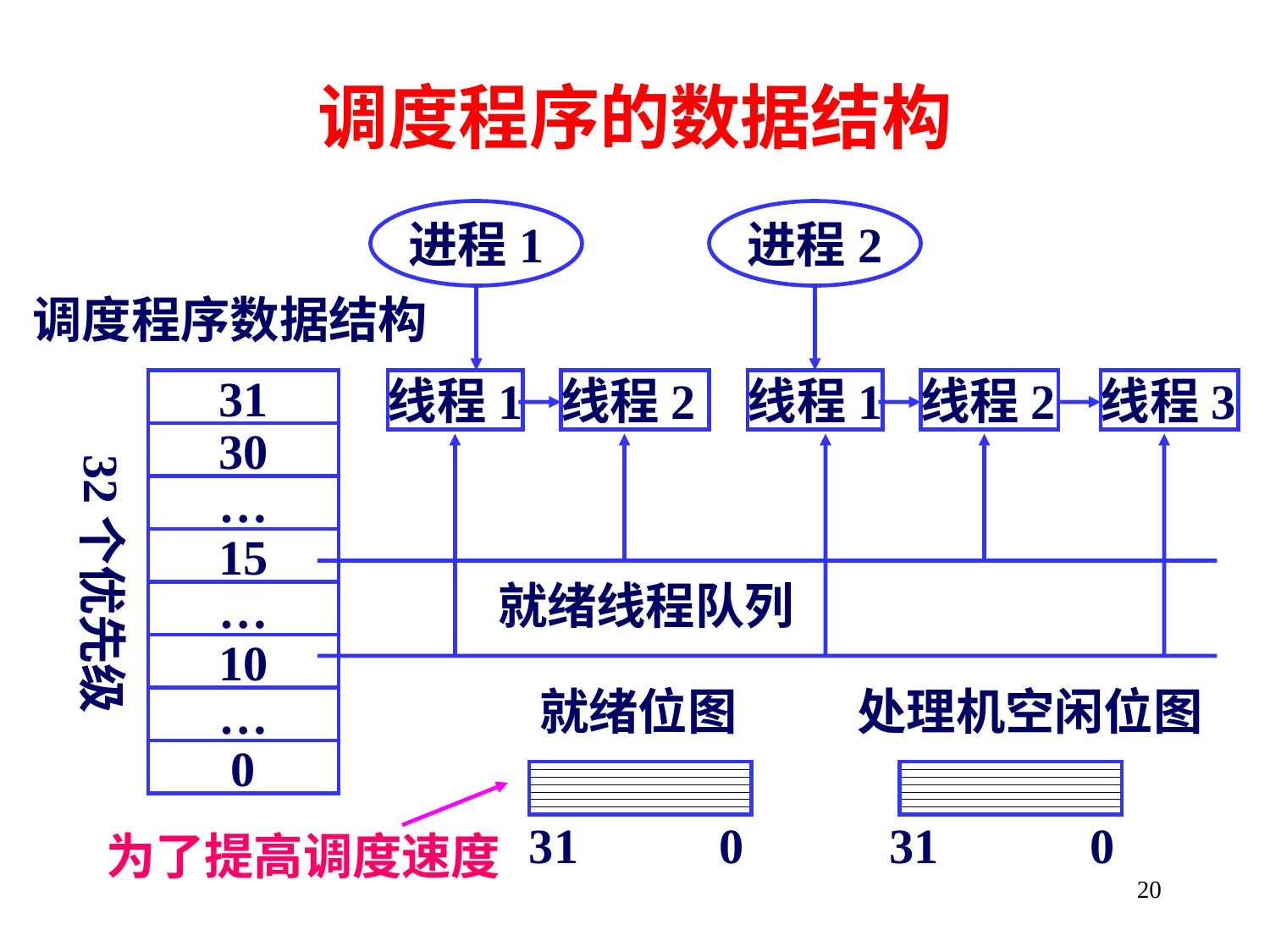

# 调度程序的数据结构
进程1
进程2

调度程序数据结构
31
线程1
线程2
线程1
线程2
线程3

30

32个优先级
…
15

就绪线程队列
…
10

就绪位图
处理机空闲位图
…
0

31
0
31
0
为了提高调度速度
20